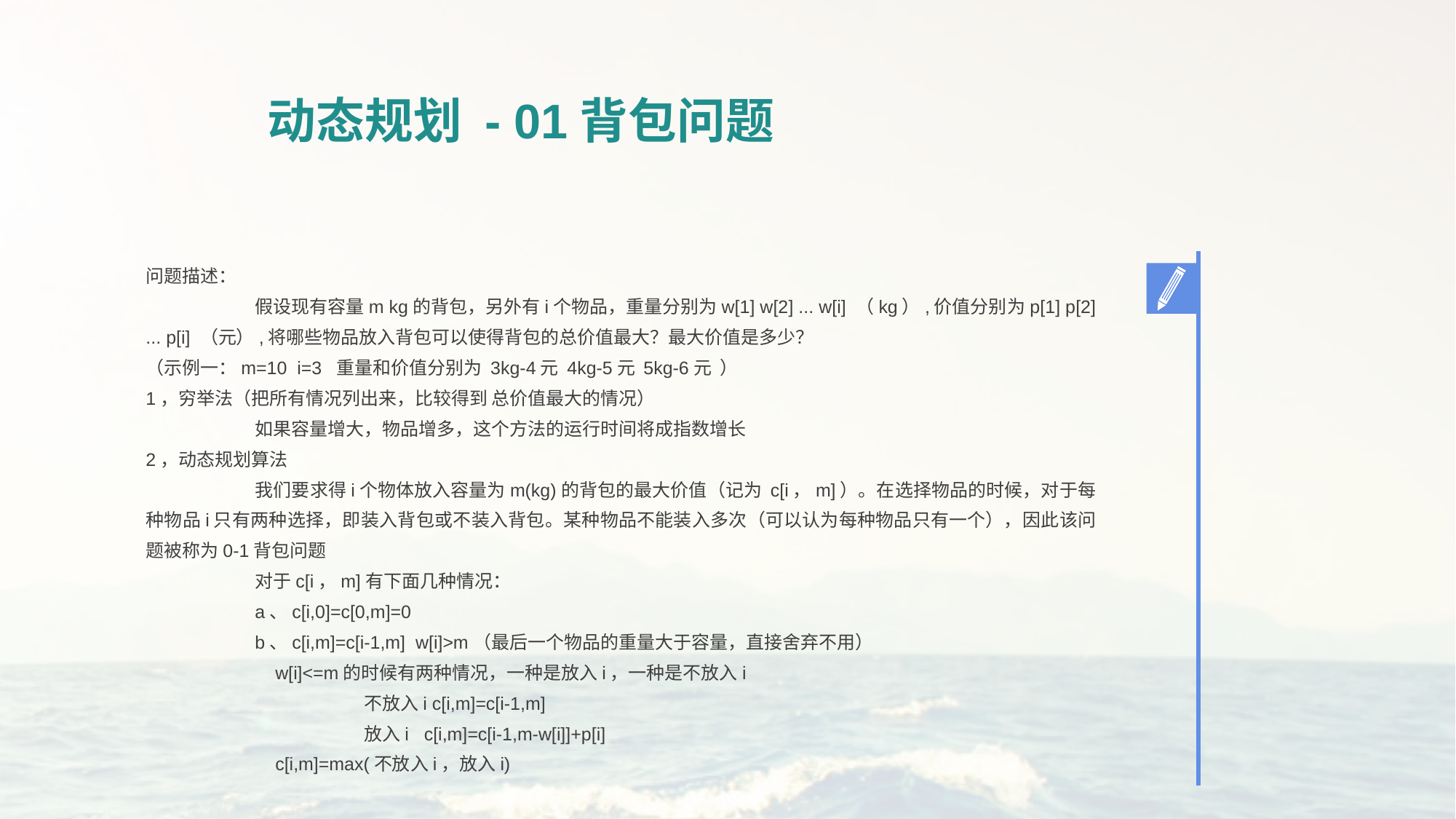

动态规划 - 01背包问题
问题描述：
	假设现有容量m kg的背包，另外有i个物品，重量分别为w[1] w[2] ... w[i] （kg）,价值分别为p[1] p[2] ... p[i] （元）,将哪些物品放入背包可以使得背包的总价值最大？最大价值是多少？
（示例一：m=10  i=3  重量和价值分别为 3kg-4元 4kg-5元 5kg-6元  ）
1，穷举法（把所有情况列出来，比较得到 总价值最大的情况）
	如果容量增大，物品增多，这个方法的运行时间将成指数增长
2，动态规划算法
	我们要求得i个物体放入容量为m(kg)的背包的最大价值（记为 c[i，m]）。在选择物品的时候，对于每种物品i只有两种选择，即装入背包或不装入背包。某种物品不能装入多次（可以认为每种物品只有一个），因此该问题被称为0-1背包问题
	对于c[i，m]有下面几种情况：
	a、c[i,0]=c[0,m]=0
	b、c[i,m]=c[i-1,m]  w[i]>m（最后一个物品的重量大于容量，直接舍弃不用）
	    w[i]<=m的时候有两种情况，一种是放入i，一种是不放入i
		不放入i c[i,m]=c[i-1,m]
		放入i   c[i,m]=c[i-1,m-w[i]]+p[i]
	    c[i,m]=max(不放入i，放入i)